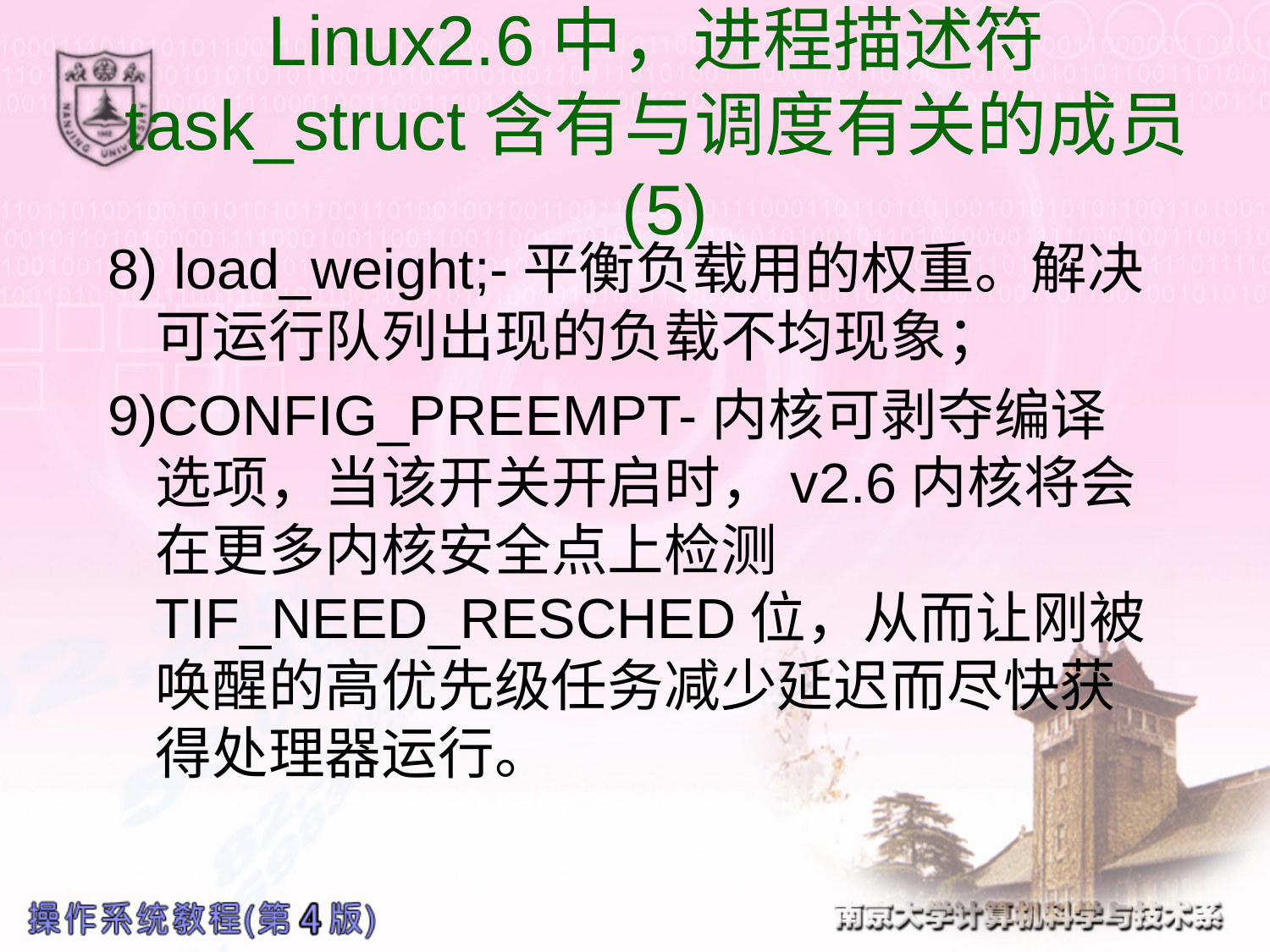

# Linux2.6中，进程描述符task_struct含有与调度有关的成员(5)
8) load_weight;-平衡负载用的权重。解决可运行队列出现的负载不均现象；
9)CONFIG_PREEMPT-内核可剥夺编译选项，当该开关开启时，v2.6内核将会在更多内核安全点上检测TIF_NEED_RESCHED位，从而让刚被唤醒的高优先级任务减少延迟而尽快获得处理器运行。